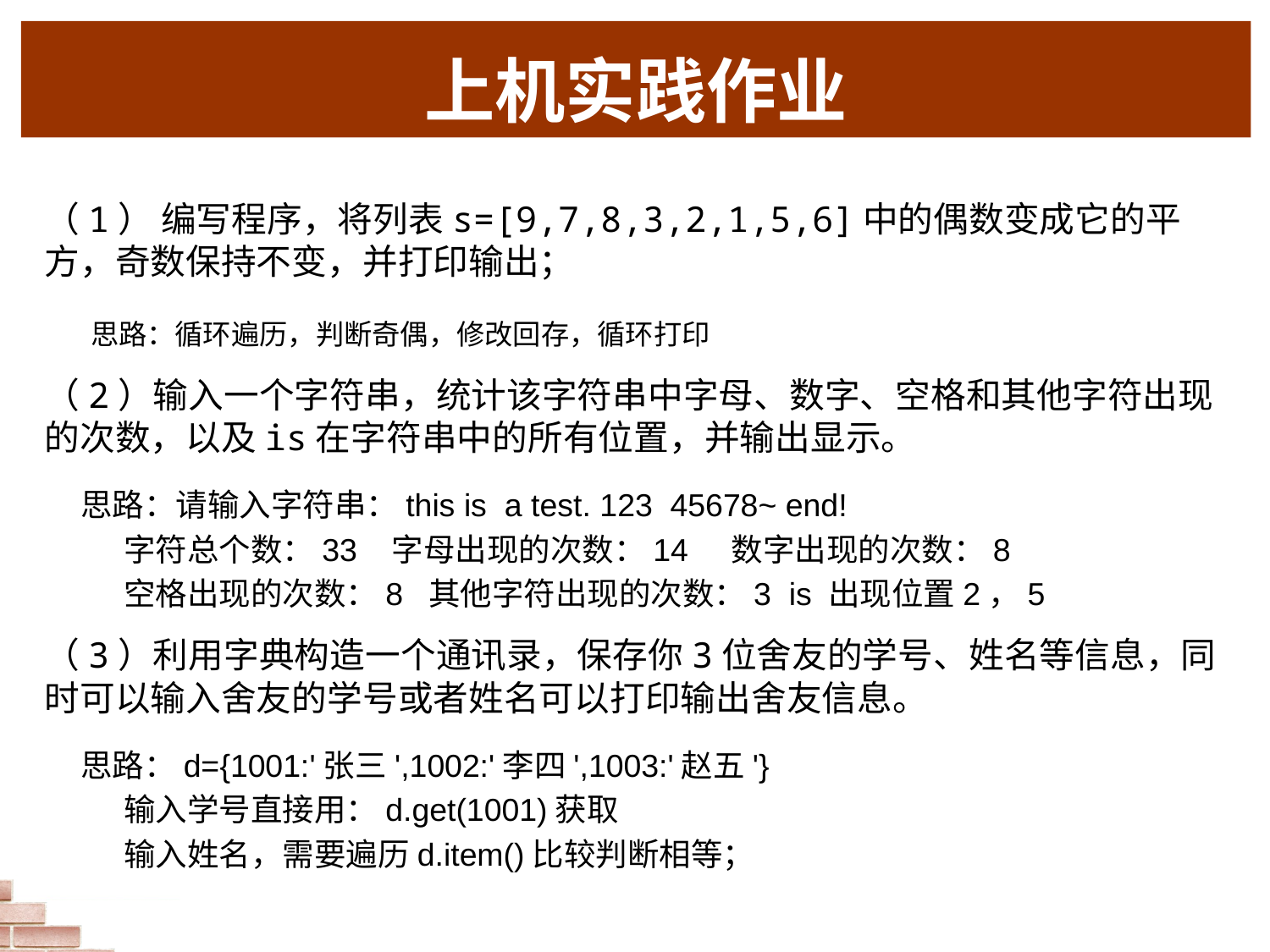

# 上机实践作业
（1） 编写程序，将列表s=[9,7,8,3,2,1,5,6]中的偶数变成它的平方，奇数保持不变，并打印输出；
     思路：循环遍历，判断奇偶，修改回存，循环打印
（2）输入一个字符串，统计该字符串中字母、数字、空格和其他字符出现的次数，以及is在字符串中的所有位置，并输出显示。
    思路：请输入字符串：this is  a test. 123  45678~ end!
          字符总个数：33   字母出现的次数：14    数字出现的次数：8
          空格出现的次数：8  其他字符出现的次数：3  is 出现位置2，5
（3）利用字典构造一个通讯录，保存你3位舍友的学号、姓名等信息，同时可以输入舍友的学号或者姓名可以打印输出舍友信息。
    思路：d={1001:'张三',1002:'李四',1003:'赵五'}
          输入学号直接用：d.get(1001)获取
          输入姓名，需要遍历d.item()比较判断相等；